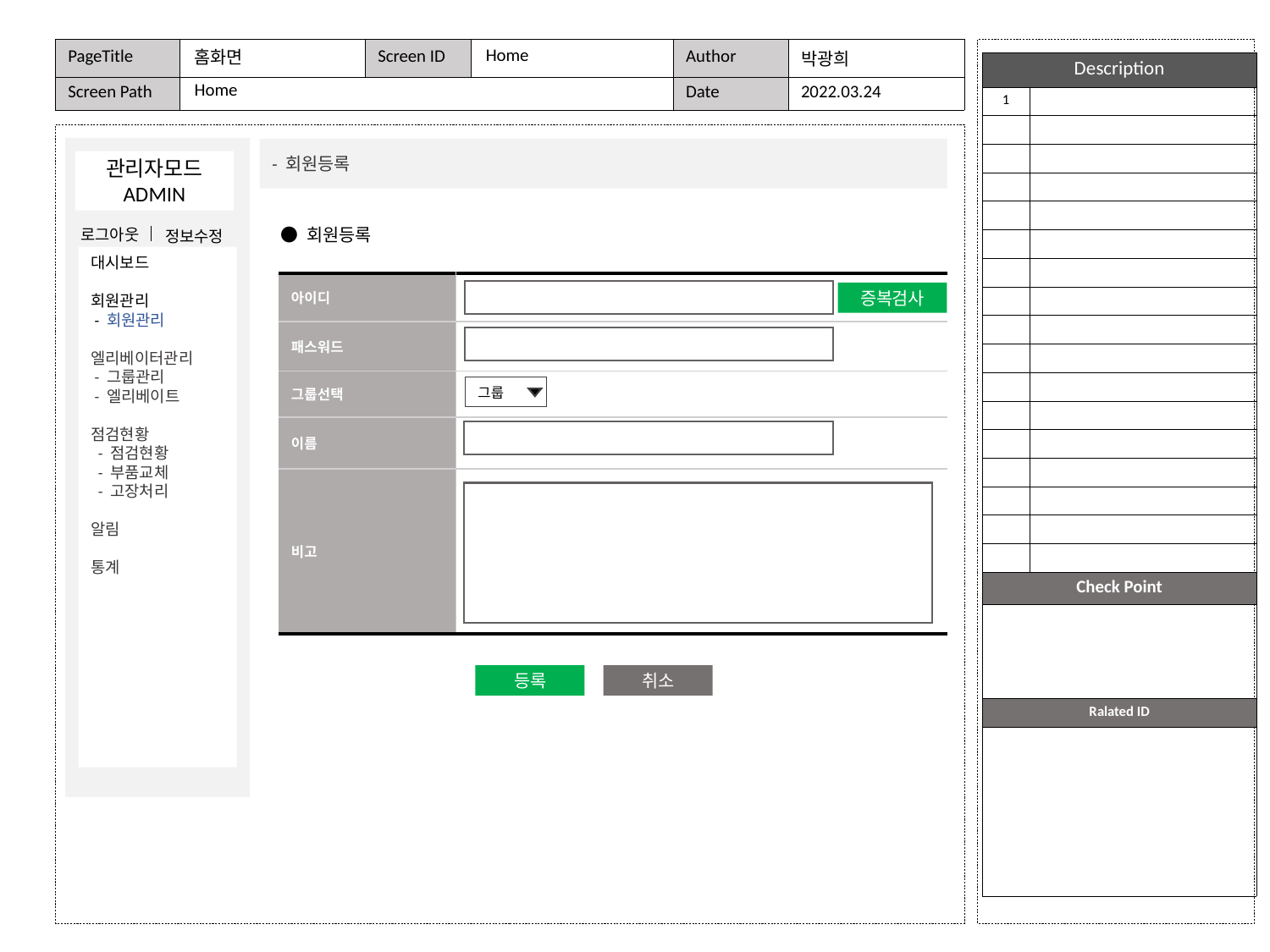

Home
홈화면
| Description | Description |
| --- | --- |
| 1 |  |
|  |  |
|  |  |
|  |  |
|  |  |
|  |  |
|  |  |
|  |  |
|  |  |
|  |  |
|  |  |
|  |  |
|  |  |
|  |  |
|  |  |
|  |  |
|  |  |
| Check Point |  |
|  |  |
| Ralated ID |  |
|  |  |
Home

- 회원등록
관리자모드
ADMIN
● 회원등록
로그아웃
정보수정
대시보드

회원관리
 - 회원관리

엘리베이터관리
 - 그룹관리
 - 엘리베이트

점검현황
  - 점검현황
  - 부품교체
  - 고장처리

알림

통계
| 아이디 |  |
| --- | --- |
| 패스워드 |  |
| 그룹선택 |  |
| 이름 |  |
| 비고 |  |

증복검사

그룹

등록
취소